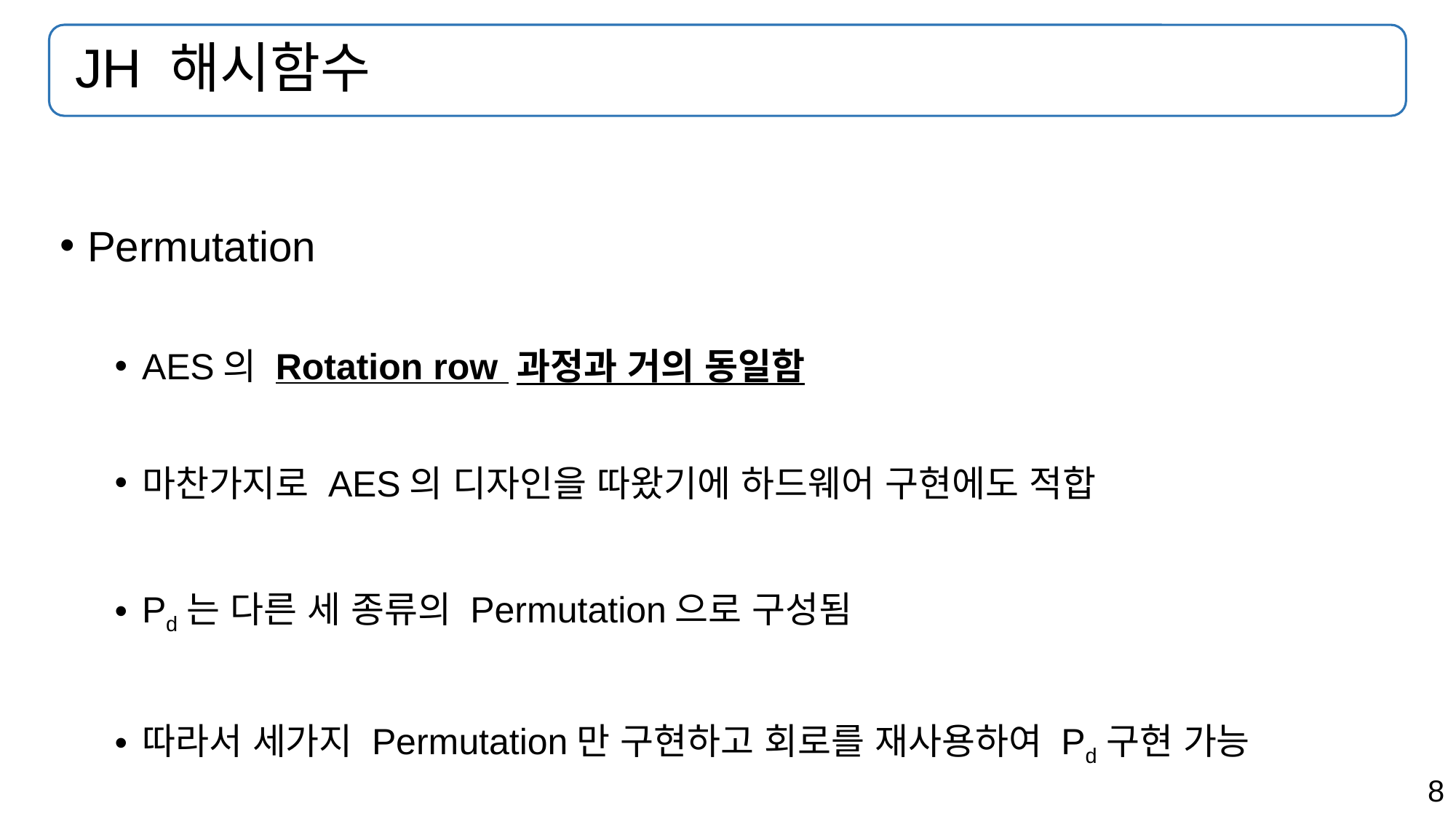

# JH 해시함수
Permutation
AES의 Rotation row 과정과 거의 동일함
마찬가지로 AES의 디자인을 따왔기에 하드웨어 구현에도 적합
Pd는 다른 세 종류의 Permutation으로 구성됨
따라서 세가지 Permutation만 구현하고 회로를 재사용하여 Pd구현 가능